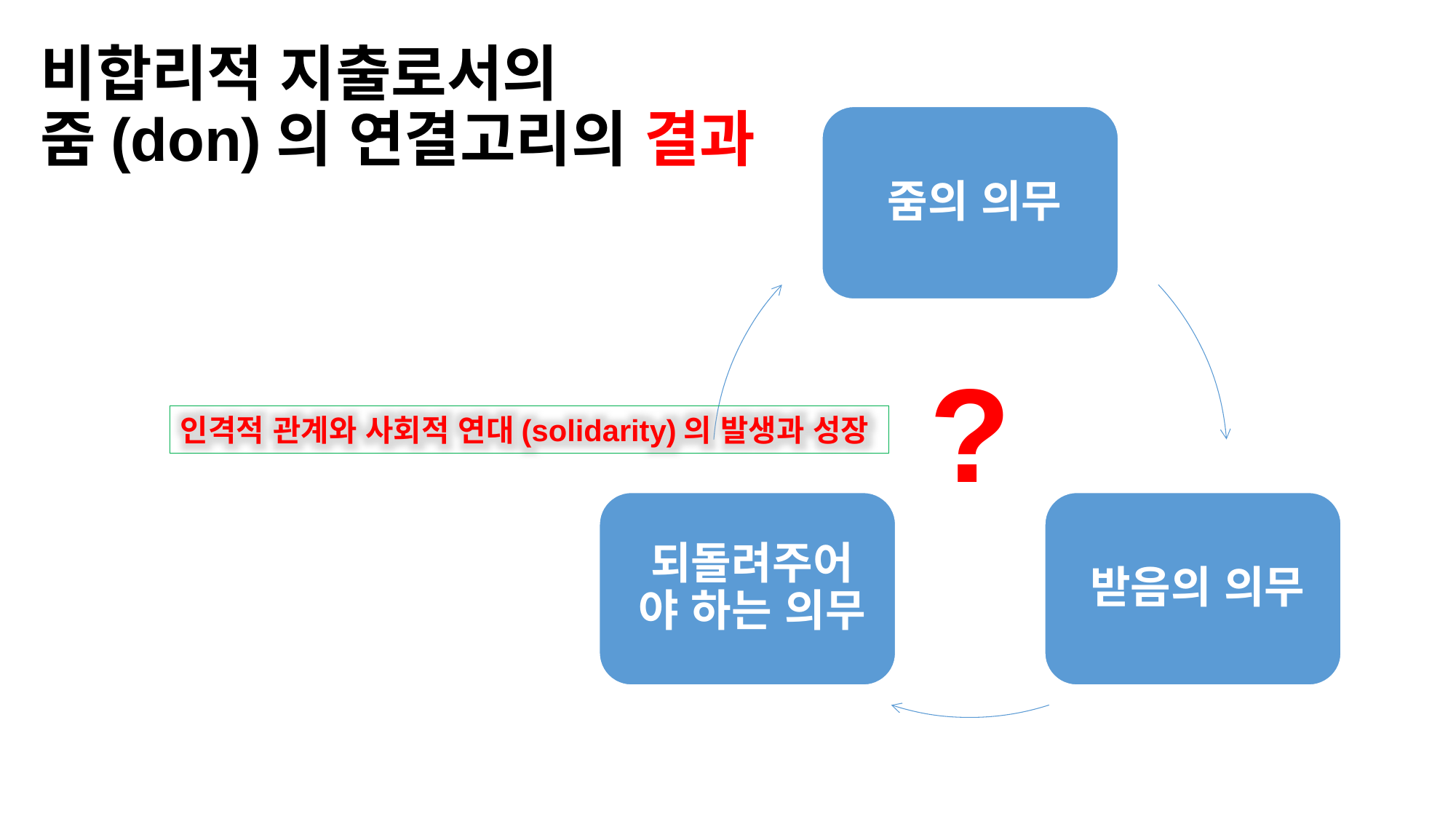

# 비합리적 지출로서의 줌(don)의 연결고리의 결과
줌의 의무
받음의 의무
되돌려주어야 하는 의무

?
인격적 관계와 사회적 연대(solidarity)의 발생과 성장